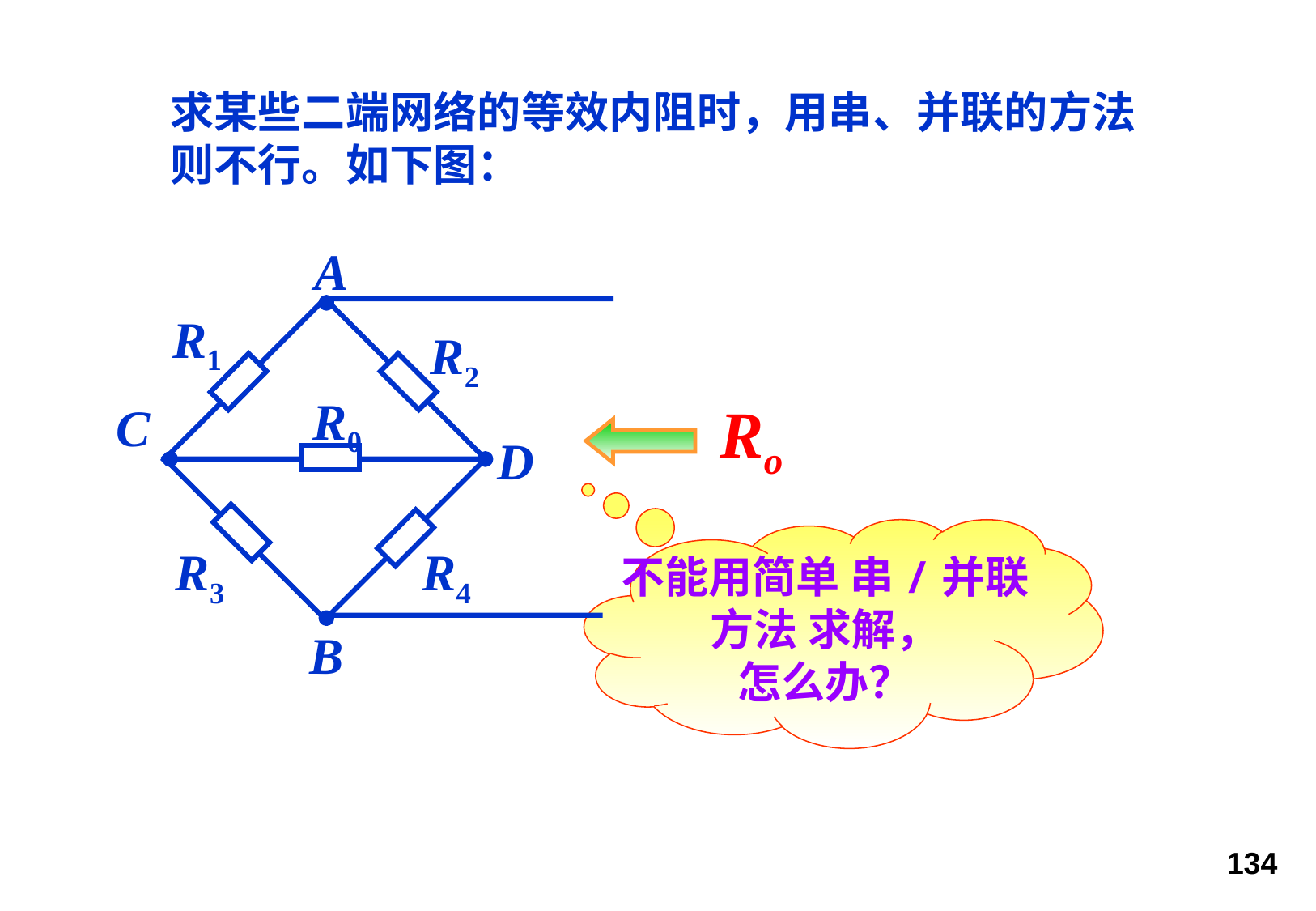

求某些二端网络的等效内阻时，用串、并联的方法则不行。如下图：
A

R1
R2
R0

Ro
C

D

不能用简单 串/并联
方法 求解，
怎么办？
R3
R4

B